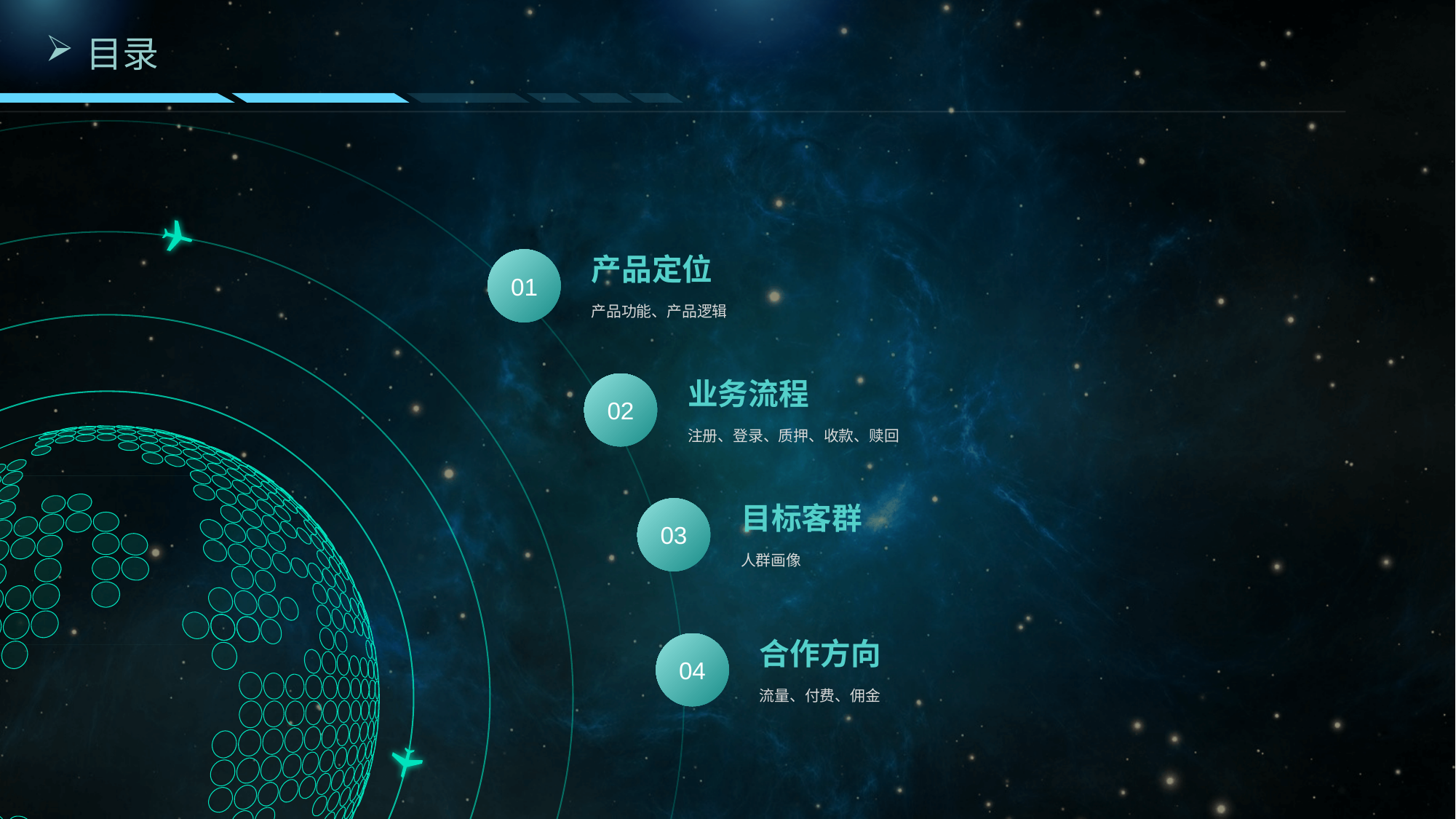

目录

产品定位
产品功能、产品逻辑

01

业务流程
注册、登录、质押、收款、赎回

02

目标客群
人群画像

03
合作方向
流量、付费、佣金

04